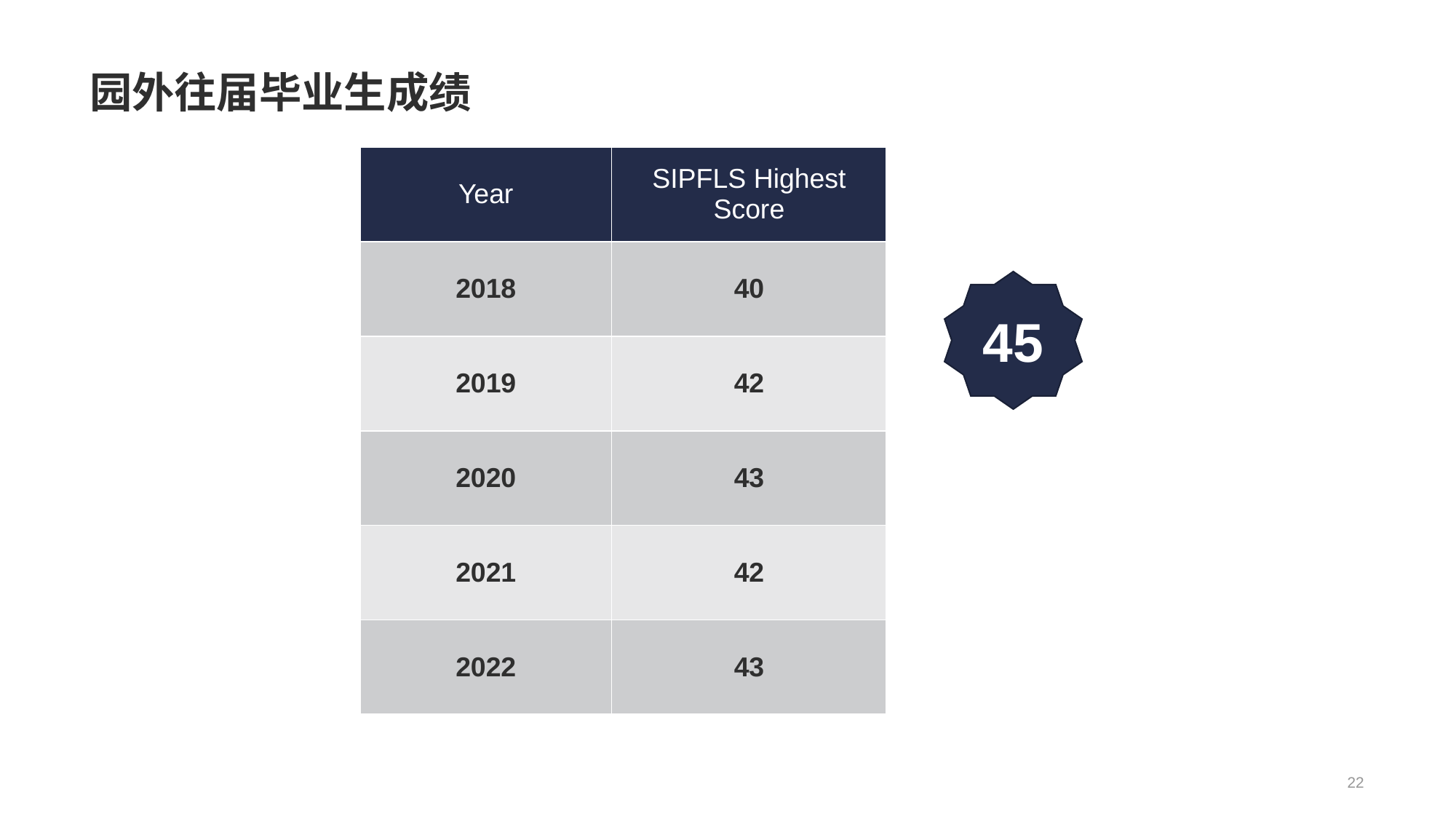

# 园外往届毕业生成绩
| Year | SIPFLS Highest Score |
| --- | --- |
| 2018 | 40 |
| 2019 | 42 |
| 2020 | 43 |
| 2021 | 42 |
| 2022 | 43 |
45
22